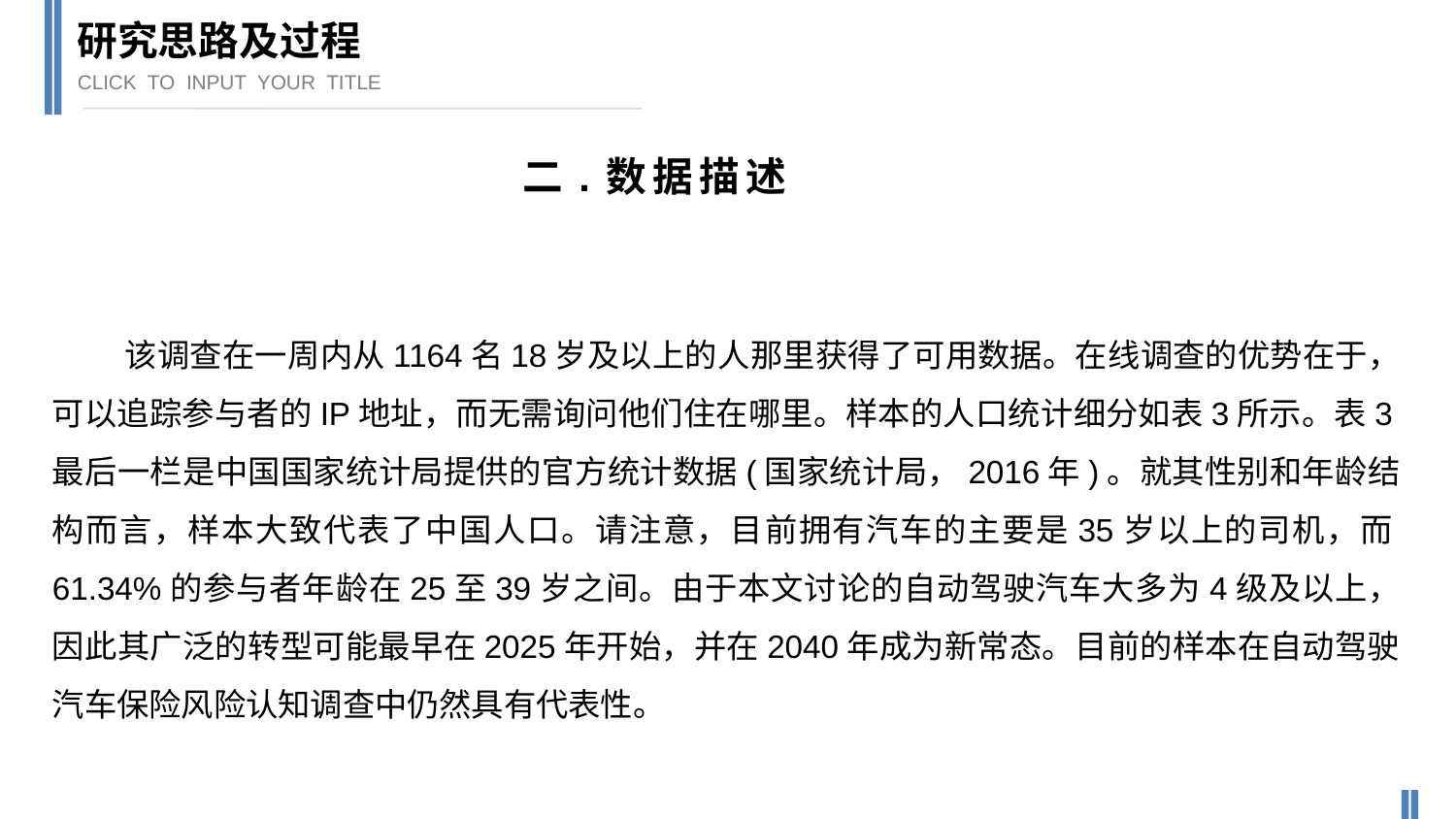

研究思路及过程
CLICK  TO  INPUT  YOUR  TITLE
二.数据描述
该调查在一周内从1164名18岁及以上的人那里获得了可用数据。在线调查的优势在于，可以追踪参与者的IP地址，而无需询问他们住在哪里。样本的人口统计细分如表3所示。表3最后一栏是中国国家统计局提供的官方统计数据(国家统计局，2016年)。就其性别和年龄结构而言，样本大致代表了中国人口。请注意，目前拥有汽车的主要是35岁以上的司机，而61.34%的参与者年龄在25至39岁之间。由于本文讨论的自动驾驶汽车大多为4级及以上，因此其广泛的转型可能最早在2025年开始，并在2040年成为新常态。目前的样本在自动驾驶汽车保险风险认知调查中仍然具有代表性。